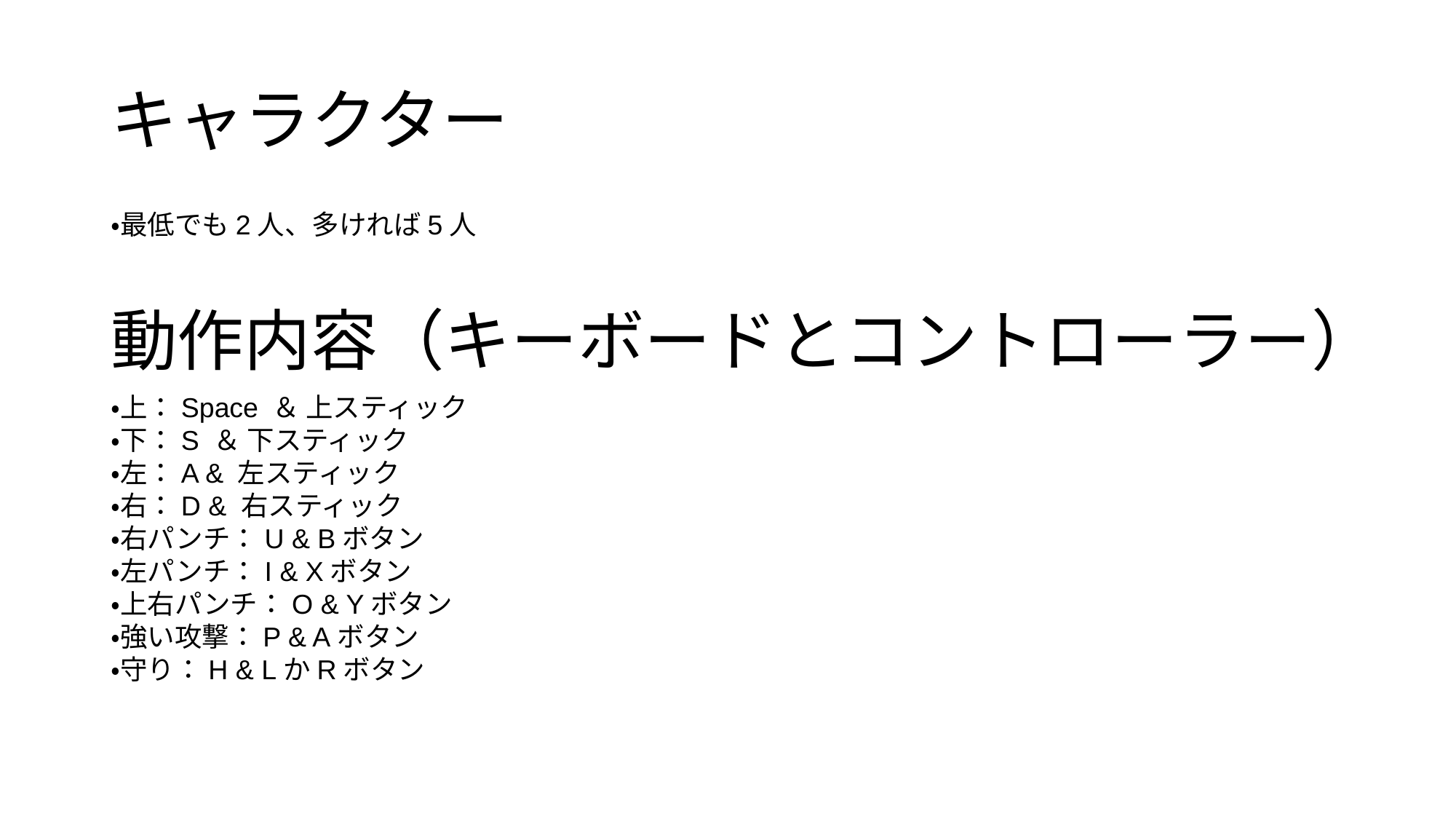

# キャラクター
・最低でも2人、多ければ5人
動作内容（キーボードとコントローラー）
・上：Space ＆ 上スティック
・下：S ＆ 下スティック
・左：A & 左スティック
・右：D & 右スティック
・右パンチ：U & Bボタン
・左パンチ：I & Xボタン
・上右パンチ：O & Yボタン
・強い攻撃：P & Aボタン
・守り：H & LかRボタン